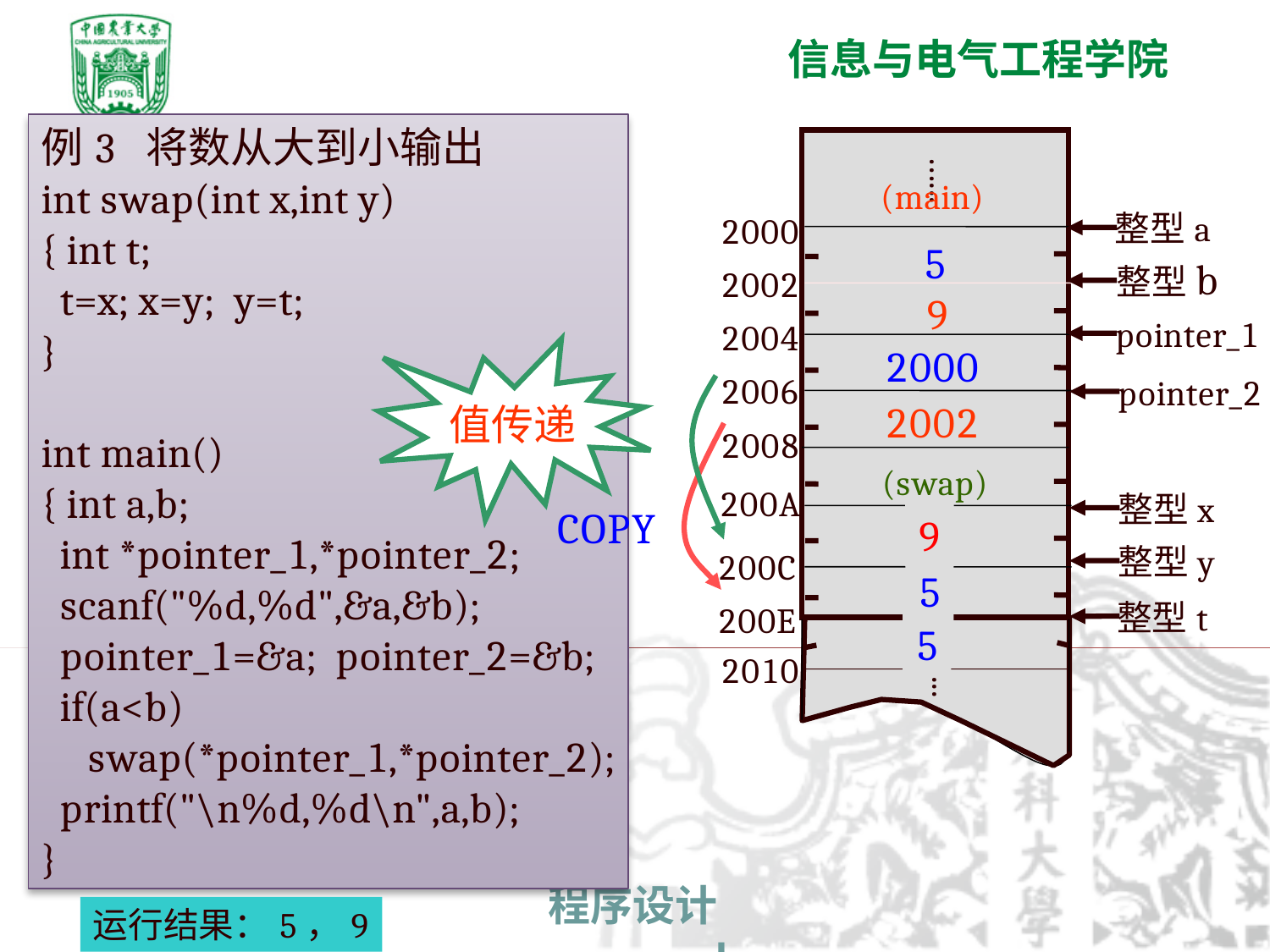

例3  将数从大到小输出
int swap(int x,int y)
{ int t;
  t=x; x=y;  y=t;
}

int main()
{ int a,b;
  int *pointer_1,*pointer_2;
  scanf("%d,%d",&a,&b);
  pointer_1=&a;  pointer_2=&b;
  if(a<b)
     swap(*pointer_1,*pointer_2);
  printf("\n%d,%d\n",a,b);
}

…...
2000

2002

2004

2006

2008

200A

200C

200E

2010

...
(main)
整型a

  整型b

pointer_1

pointer_2

5
9
2000
值传递

5
2002

9
(swap)
整型x

整型y

整型t

COPY
9
5
5
运行结果：5，9